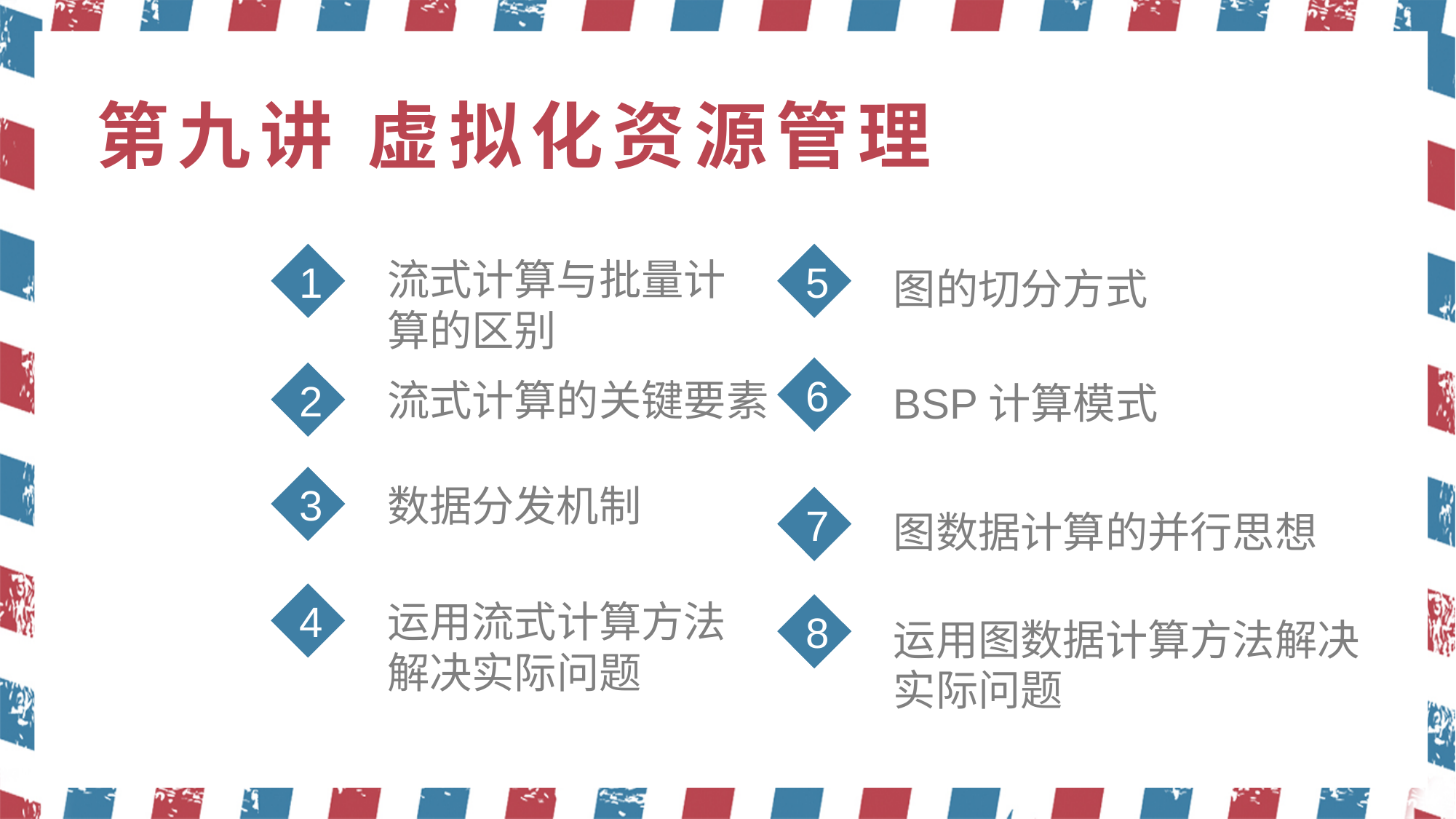

第九讲 虚拟化资源管理
1
5
流式计算与批量计算的区别
图的切分方式
6
2
流式计算的关键要素
BSP计算模式
3
数据分发机制
7
图数据计算的并行思想
4
运用流式计算方法解决实际问题
8
运用图数据计算方法解决实际问题